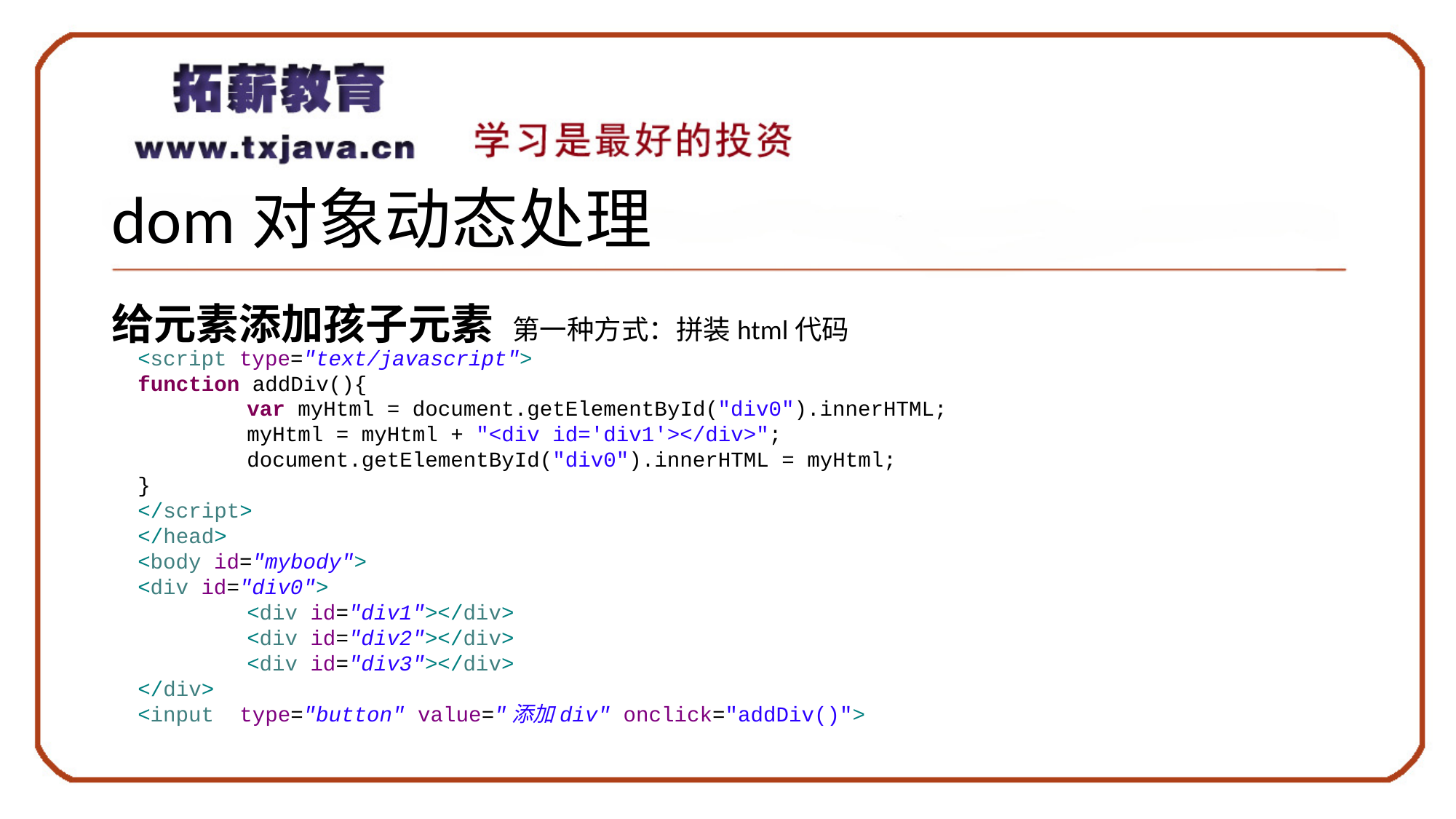

# dom对象动态处理
给元素添加孩子元素  第一种方式：拼装html代码
<script type="text/javascript">
function addDiv(){
	var myHtml = document.getElementById("div0").innerHTML;
	myHtml = myHtml + "<div id='div1'></div>";
	document.getElementById("div0").innerHTML = myHtml;
}
</script>
</head>
<body id="mybody">
<div id="div0">
	<div id="div1"></div>
	<div id="div2"></div>
	<div id="div3"></div>
</div>
<input  type="button" value="添加div" onclick="addDiv()">